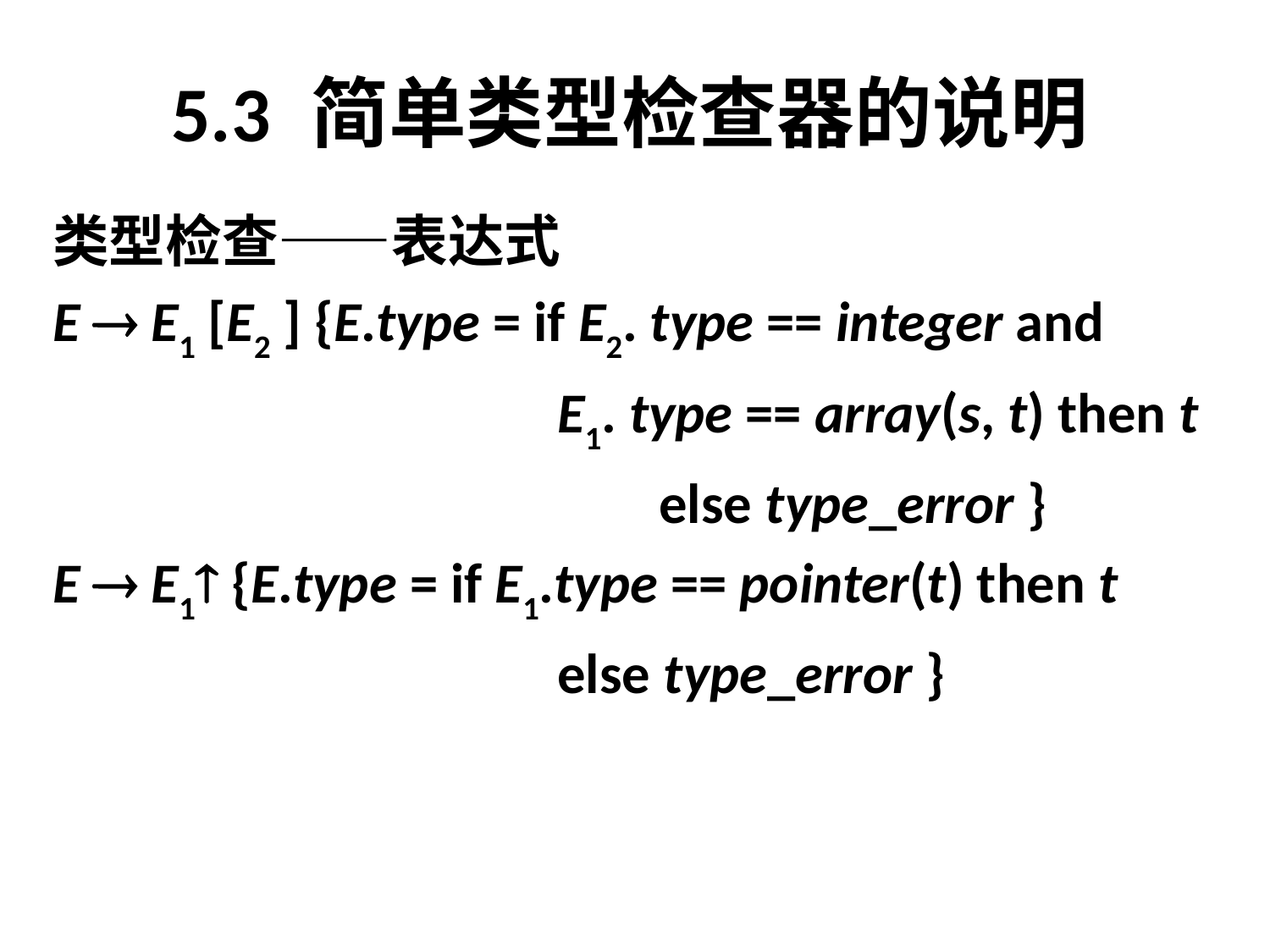

# 5.3 简单类型检查器的说明
类型检查——表达式
E → E1 [E2 ] {E.type = if E2. type == integer and
				      E1. type == array(s, t) then t
 					    else type_error }
E → E1↑ {E.type = if E1.type == pointer(t) then t
 				      else type_error }